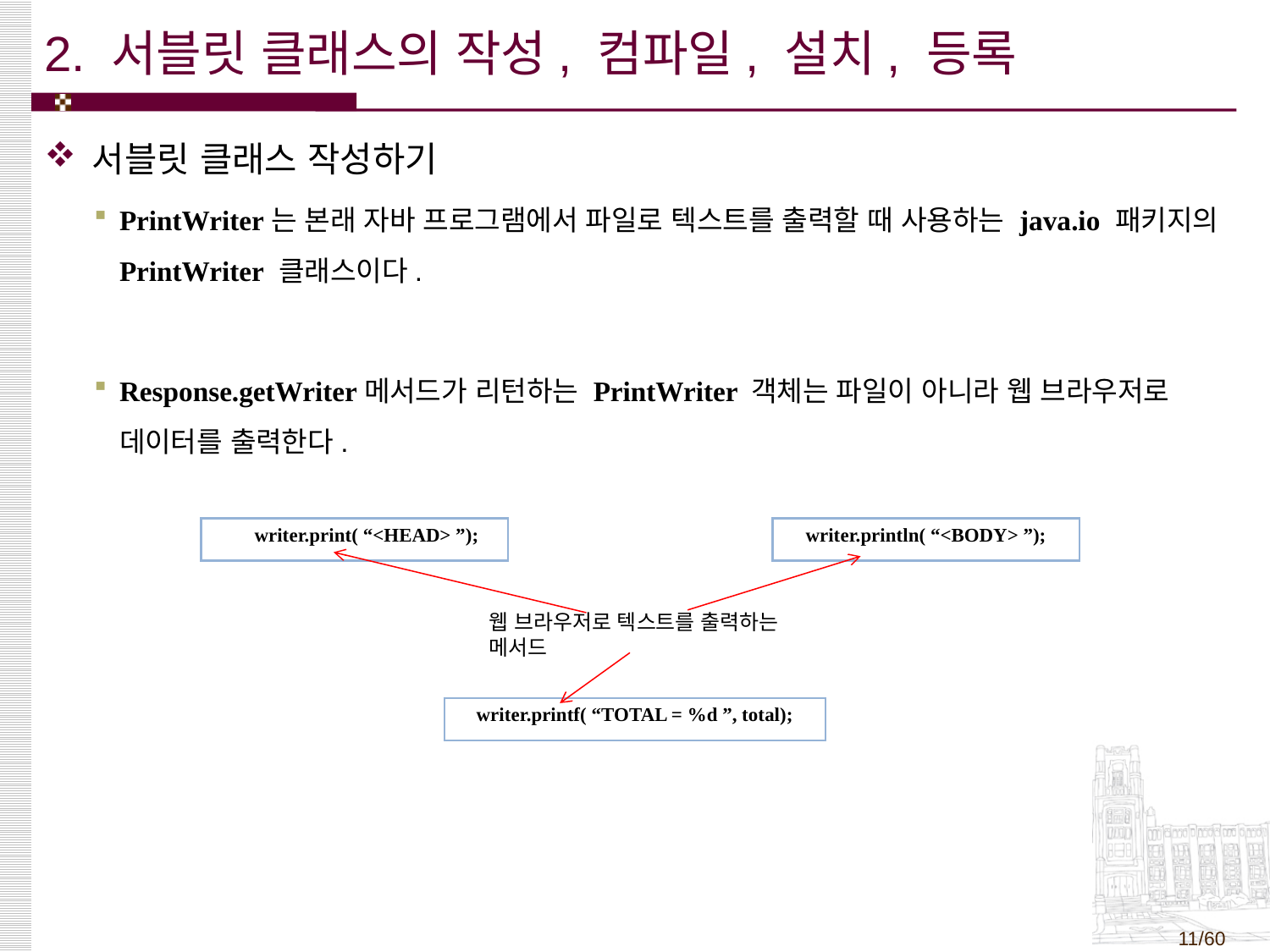

# 2. 서블릿 클래스의 작성, 컴파일, 설치, 등록
서블릿 클래스 작성하기
PrintWriter는 본래 자바 프로그램에서 파일로 텍스트를 출력할 때 사용하는 java.io 패키지의 PrintWriter 클래스이다.

Response.getWriter메서드가 리턴하는 PrintWriter 객체는 파일이 아니라 웹 브라우저로 데이터를 출력한다.

| writer.print( “<HEAD> ”); |
| --- |
| writer.println( “<BODY> ”); |
| --- |
웹 브라우저로 텍스트를 출력하는 메서드
| writer.printf( “TOTAL = %d ”, total); |
| --- |